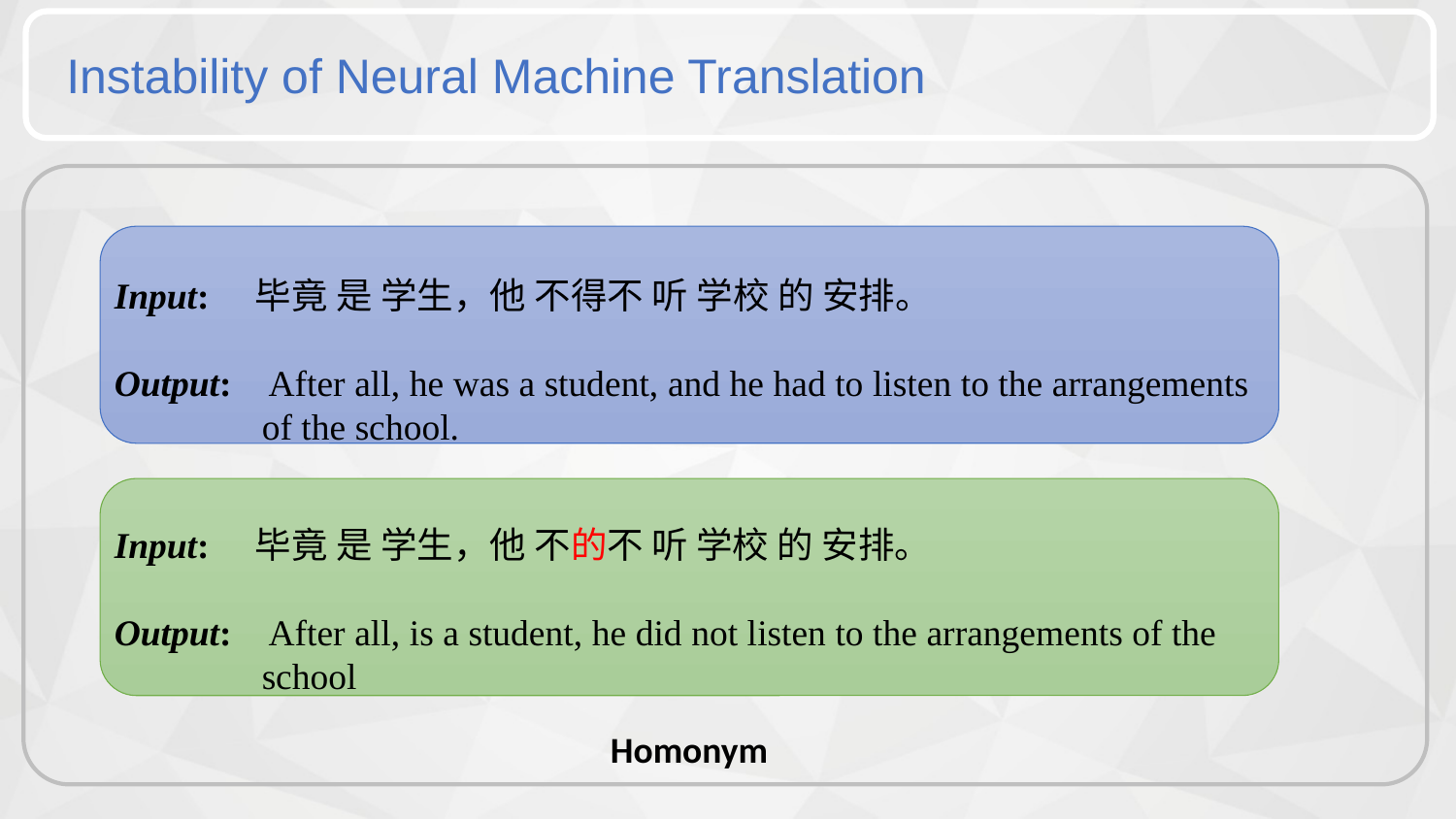

Instability of Neural Machine Translation

Input:    毕竟 是 学生，他 不得不 听 学校 的 安排。

Output:    After all, he was a student, and he had to listen to the arrangements
                of the school.

Input:    毕竟 是 学生，他 不的不 听 学校 的 安排。

Output:    After all, is a student, he did not listen to the arrangements of the
                school
Homonym